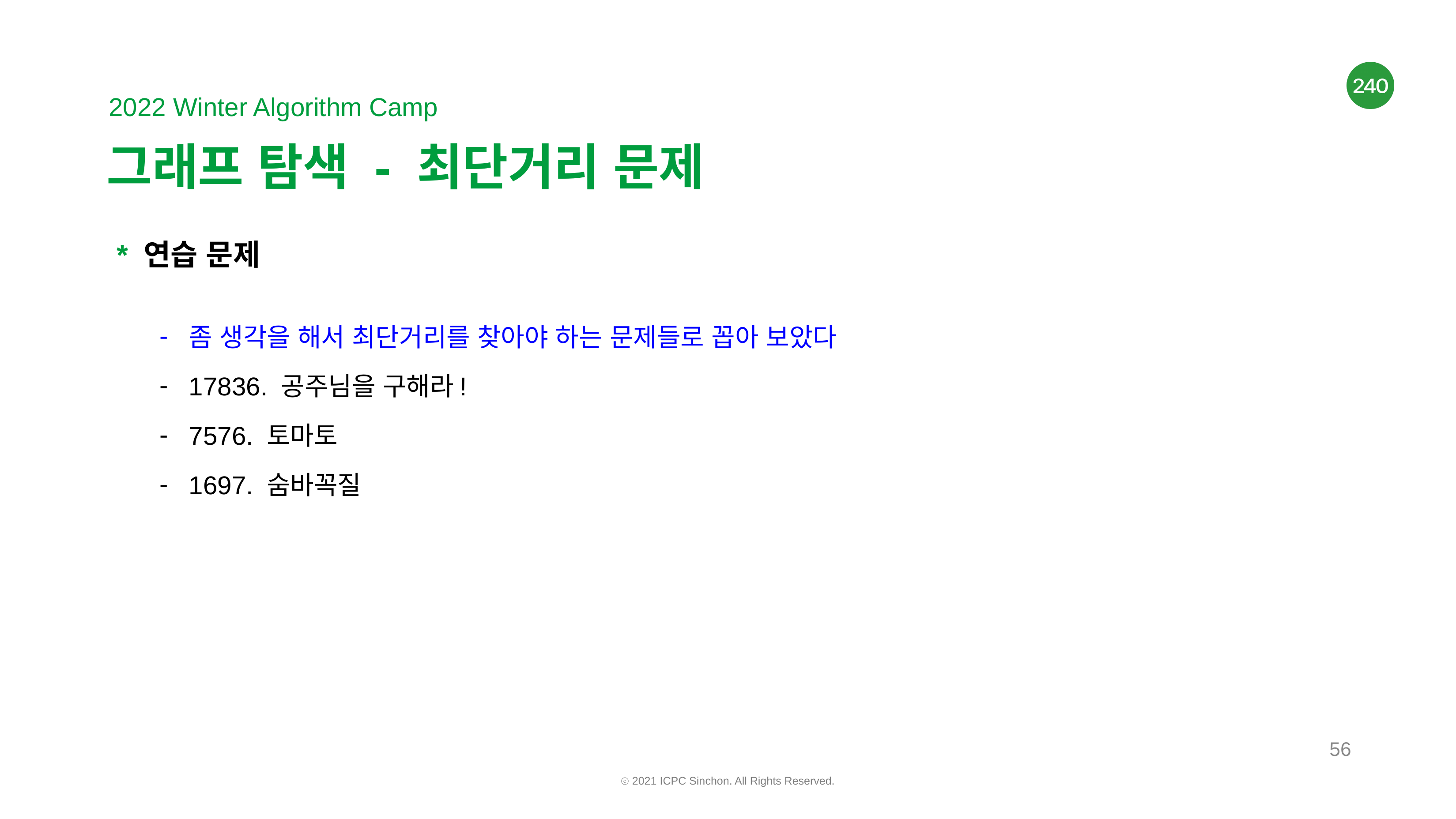

# 그래프 탐색 - 최단거리 문제
* 연습 문제
좀 생각을 해서 최단거리를 찾아야 하는 문제들로 꼽아 보았다
17836. 공주님을 구해라!
7576. 토마토
1697. 숨바꼭질
56
ⓒ 2021 ICPC Sinchon. All Rights Reserved.